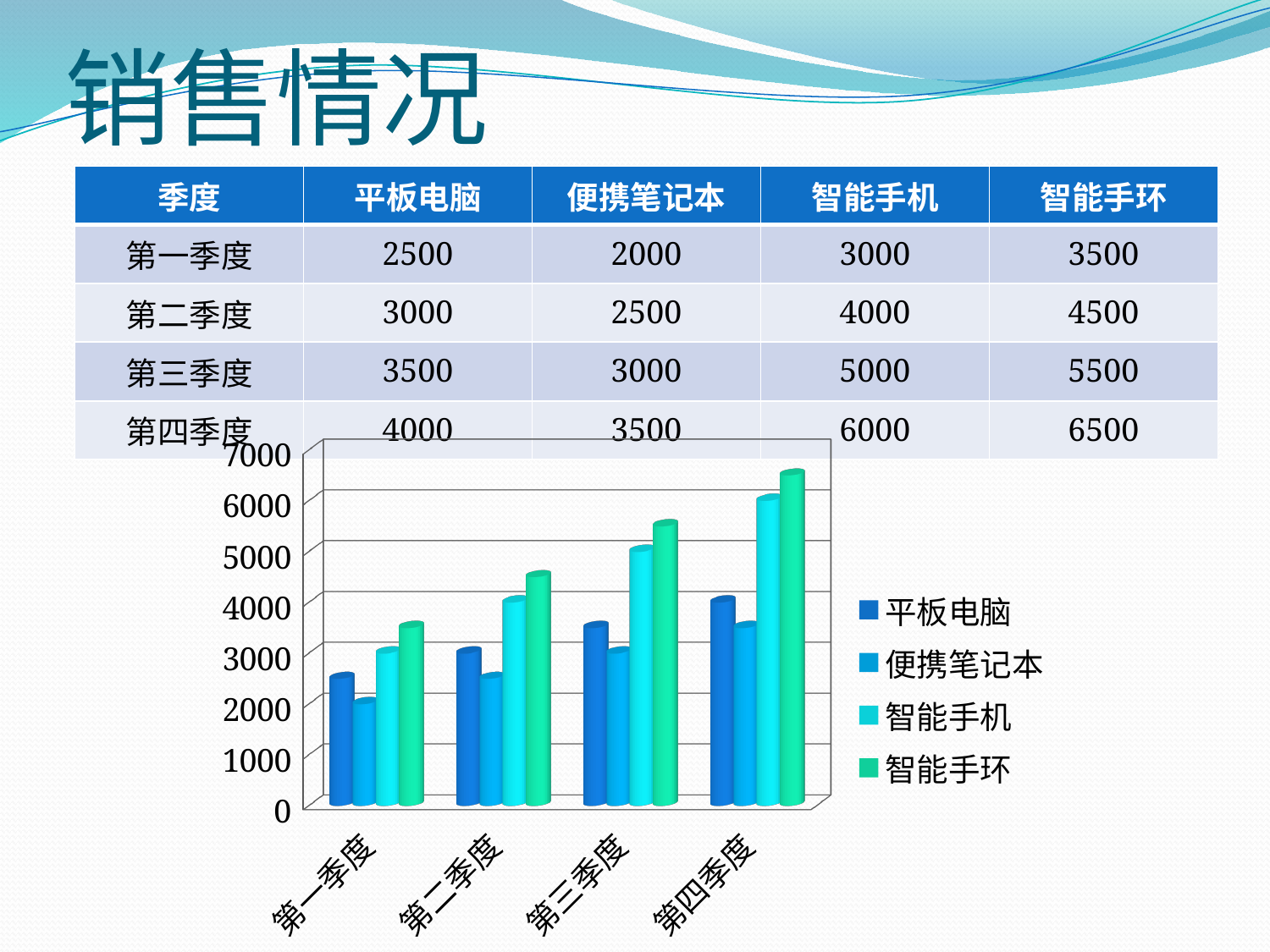

# 销售情况
| 季度 | 平板电脑 | 便携笔记本 | 智能手机 | 智能手环 |
| --- | --- | --- | --- | --- |
| 第一季度 | 2500 | 2000 | 3000 | 3500 |
| 第二季度 | 3000 | 2500 | 4000 | 4500 |
| 第三季度 | 3500 | 3000 | 5000 | 5500 |
| 第四季度 | 4000 | 3500 | 6000 | 6500 |

[unsupported chart]